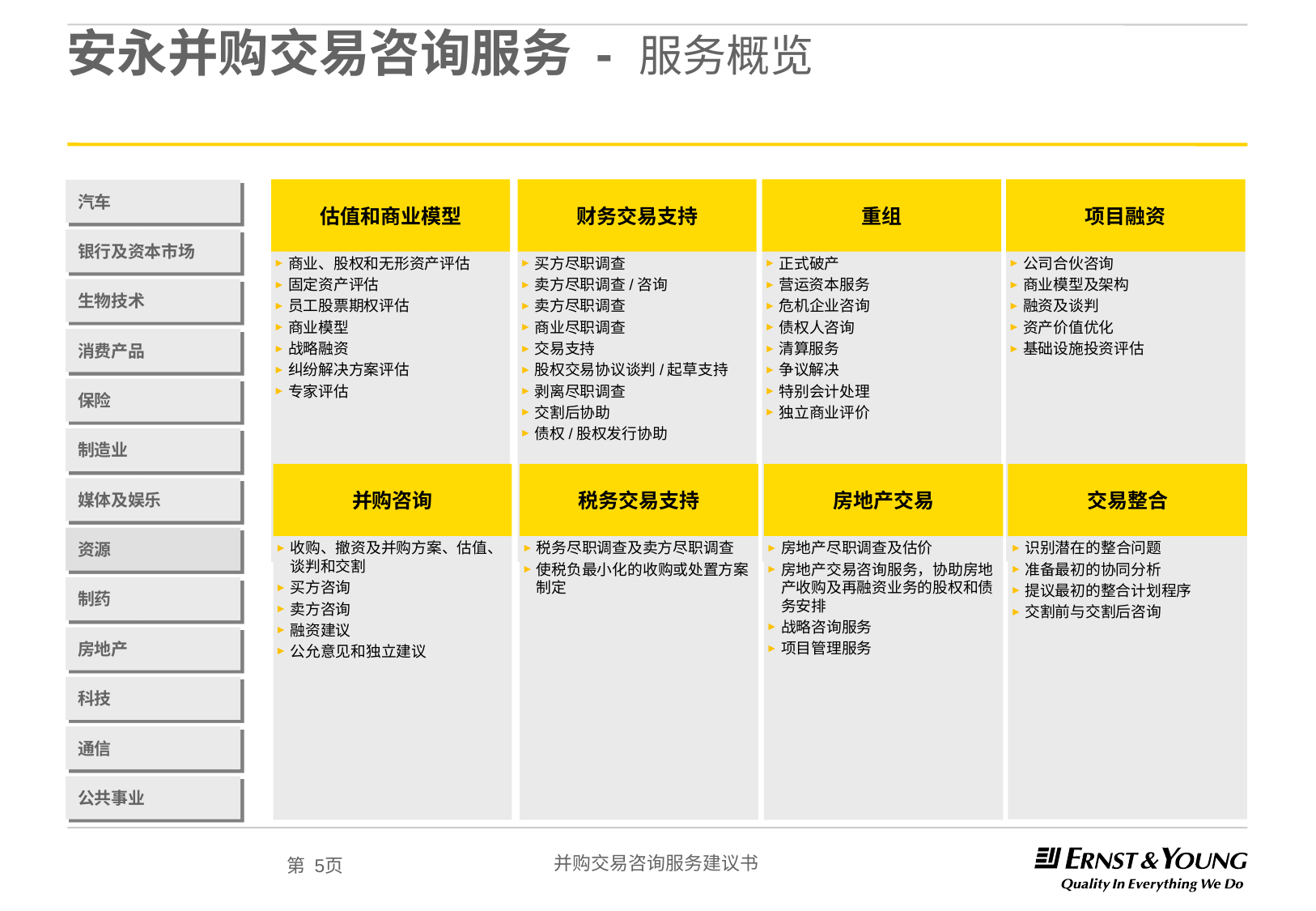

# 安永并购交易咨询服务 - 服务概览
估值和商业模型
财务交易支持
重组
项目融资
商业、股权和无形资产评估
固定资产评估
员工股票期权评估
商业模型
战略融资
纠纷解决方案评估
专家评估
买方尽职调查
卖方尽职调查/咨询
卖方尽职调查
商业尽职调查
交易支持
股权交易协议谈判/起草支持
剥离尽职调查
交割后协助
债权/股权发行协助
正式破产
营运资本服务
危机企业咨询
债权人咨询
清算服务
争议解决
特别会计处理
独立商业评价
公司合伙咨询
商业模型及架构
融资及谈判
资产价值优化
基础设施投资评估
汽车
银行及资本市场
生物技术
消费产品
保险
制造业
媒体及娱乐
资源
制药
房地产
科技
通信
公共事业
并购咨询
税务交易支持
房地产交易
交易整合
收购、撤资及并购方案、估值、谈判和交割
买方咨询
卖方咨询
融资建议
公允意见和独立建议
税务尽职调查及卖方尽职调查
使税负最小化的收购或处置方案制定
房地产尽职调查及估价
房地产交易咨询服务，协助房地产收购及再融资业务的股权和债务安排
战略咨询服务
项目管理服务
识别潜在的整合问题
准备最初的协同分析
提议最初的整合计划程序
交割前与交割后咨询
第 5页
并购交易咨询服务建议书